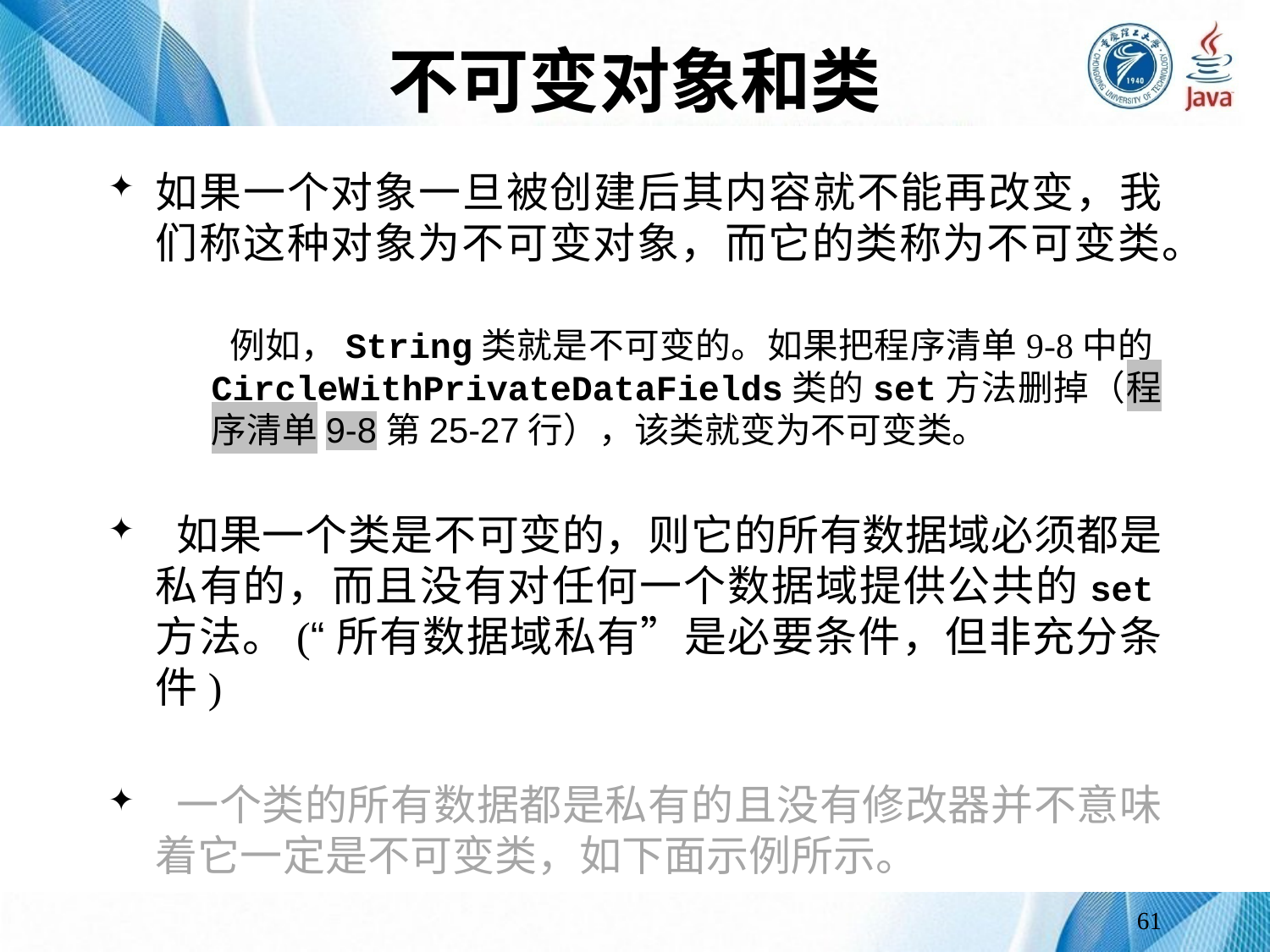

# 不可变对象和类
如果一个对象一旦被创建后其内容就不能再改变，我们称这种对象为不可变对象，而它的类称为不可变类。

      例如，String类就是不可变的。如果把程序清单9-8中的CircleWithPrivateDataFields类的set方法删掉（程序清单9-8第25-27行），该类就变为不可变类。

 如果一个类是不可变的，则它的所有数据域必须都是私有的，而且没有对任何一个数据域提供公共的set方法。(“所有数据域私有”是必要条件，但非充分条件)

 一个类的所有数据都是私有的且没有修改器并不意味着它一定是不可变类，如下面示例所示。

61